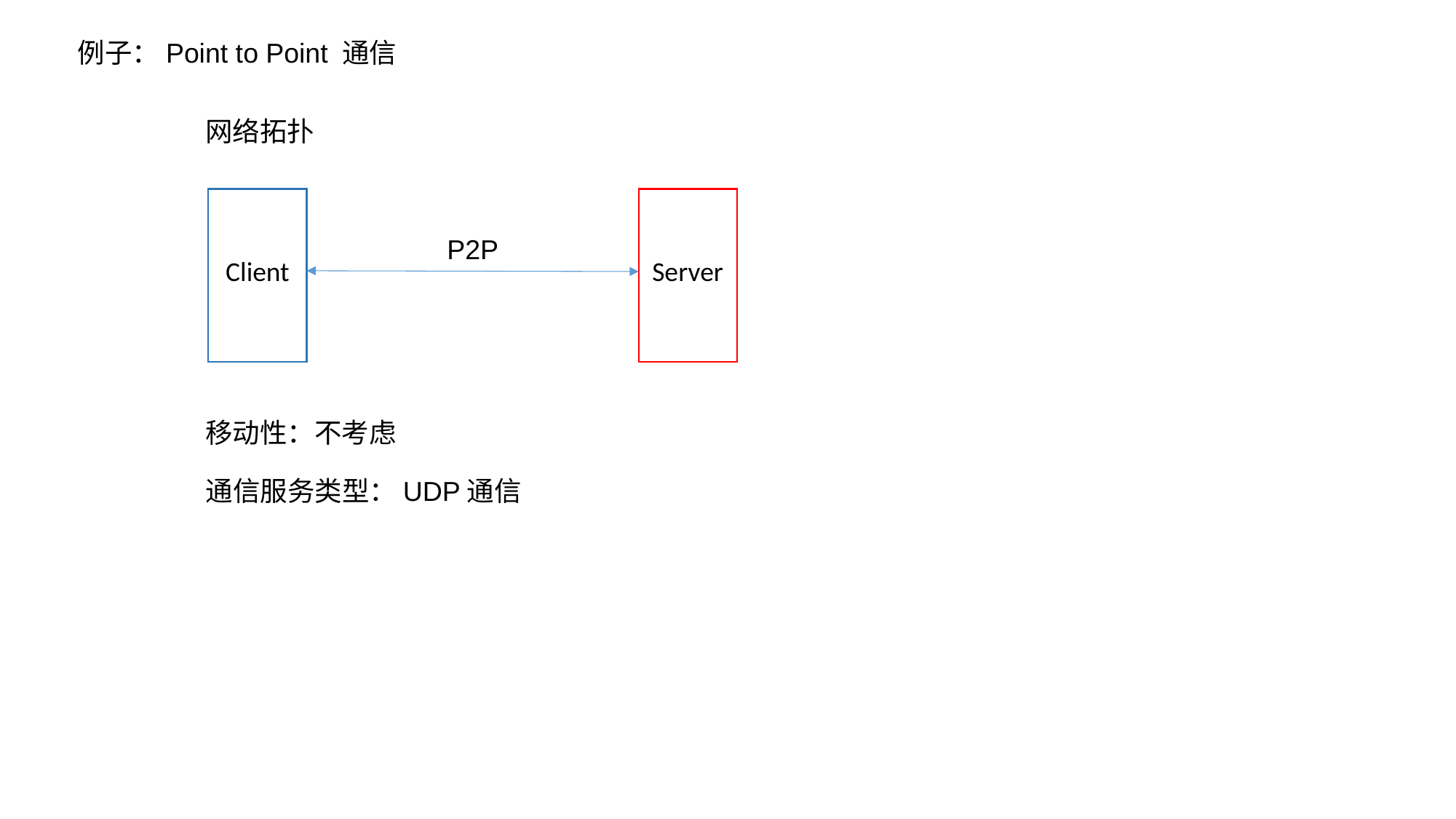

例子：Point to Point 通信
网络拓扑

P2P
Client
Server
移动性：不考虑
通信服务类型：UDP通信